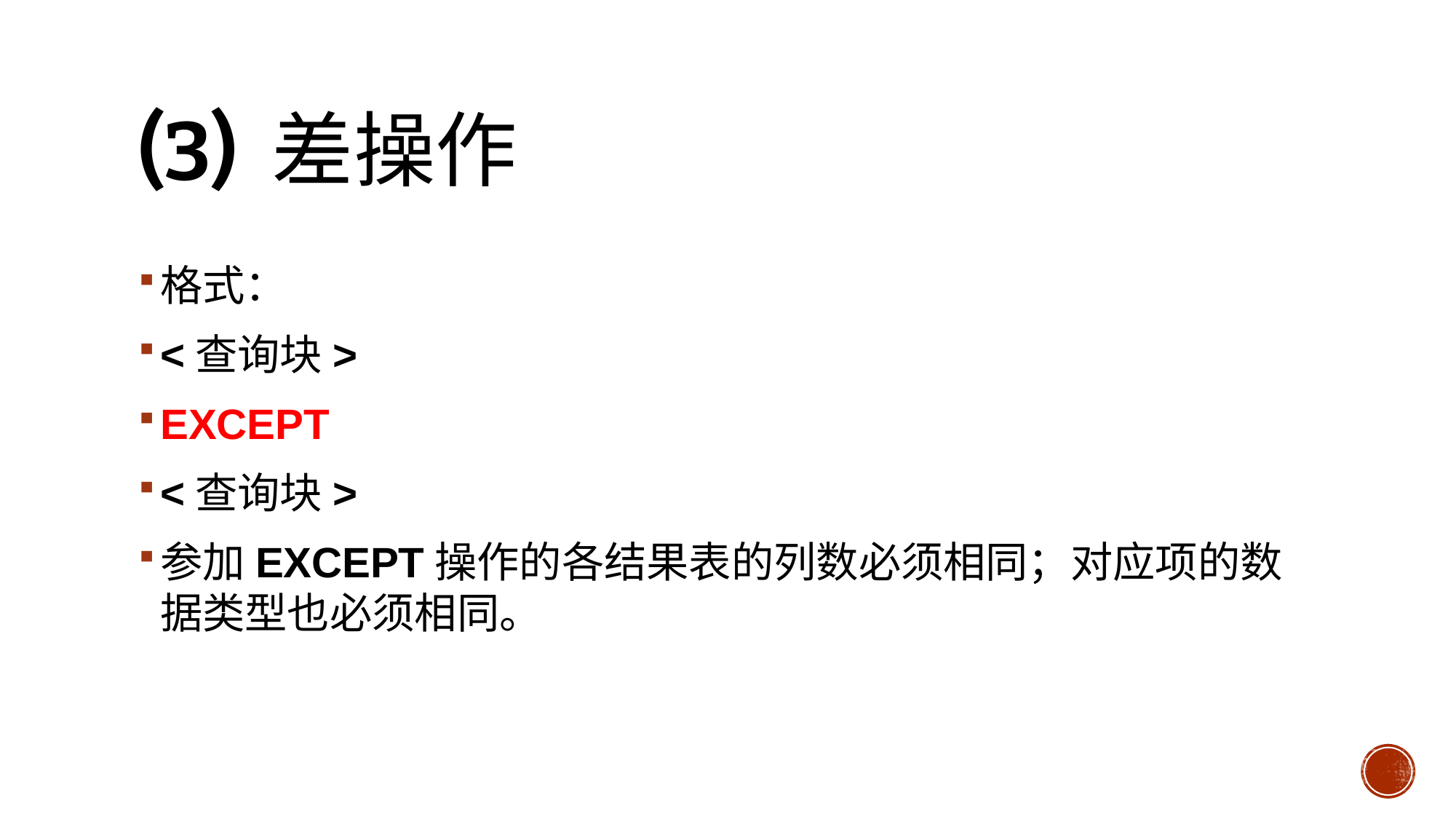

# (3) 差操作
格式：
<查询块>
EXCEPT
<查询块>
参加EXCEPT操作的各结果表的列数必须相同；对应项的数据类型也必须相同。

12